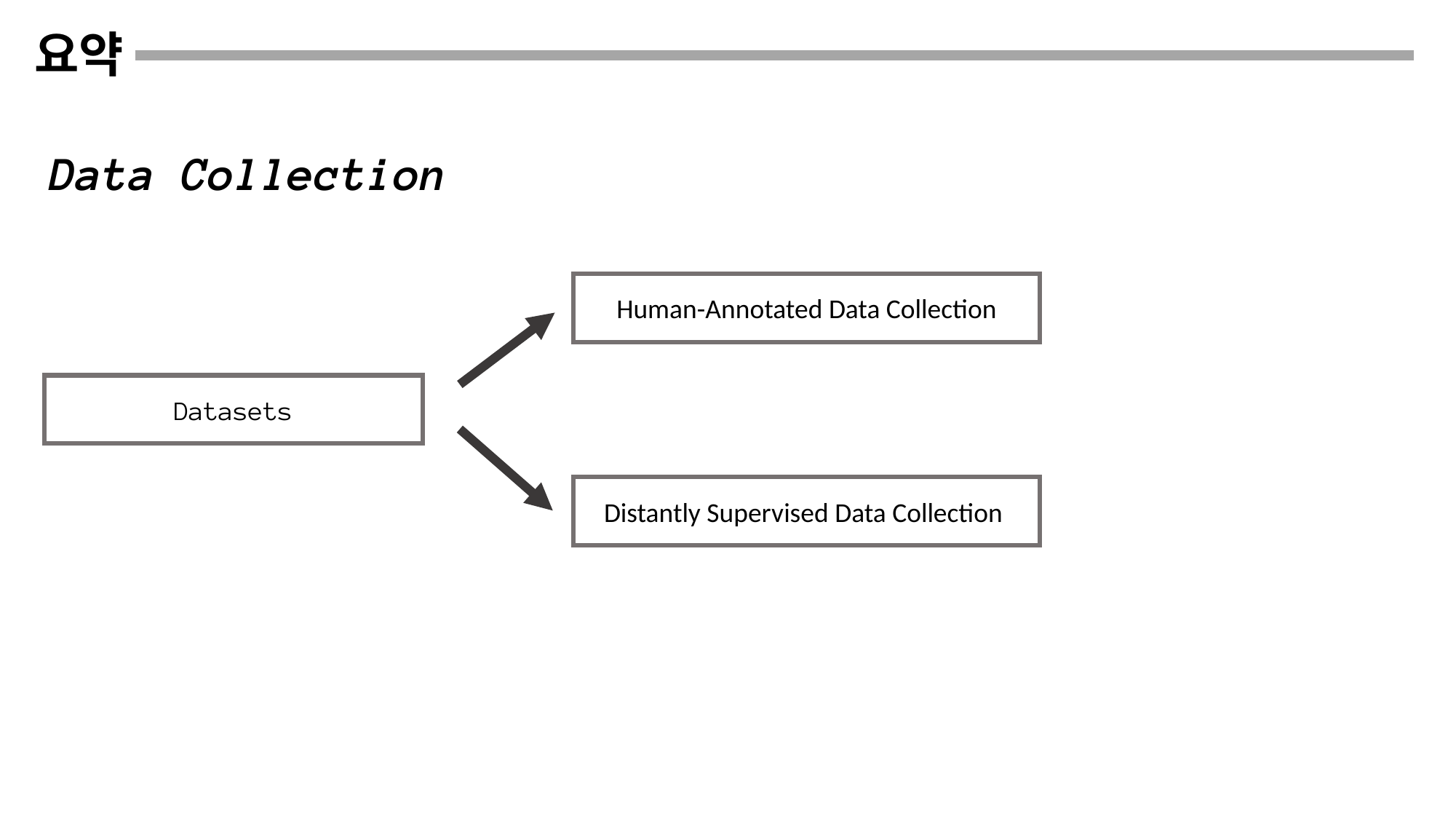

# 요약
Data Collection
Human-Annotated Data Collection
Datasets
Distantly Supervised Data Collection